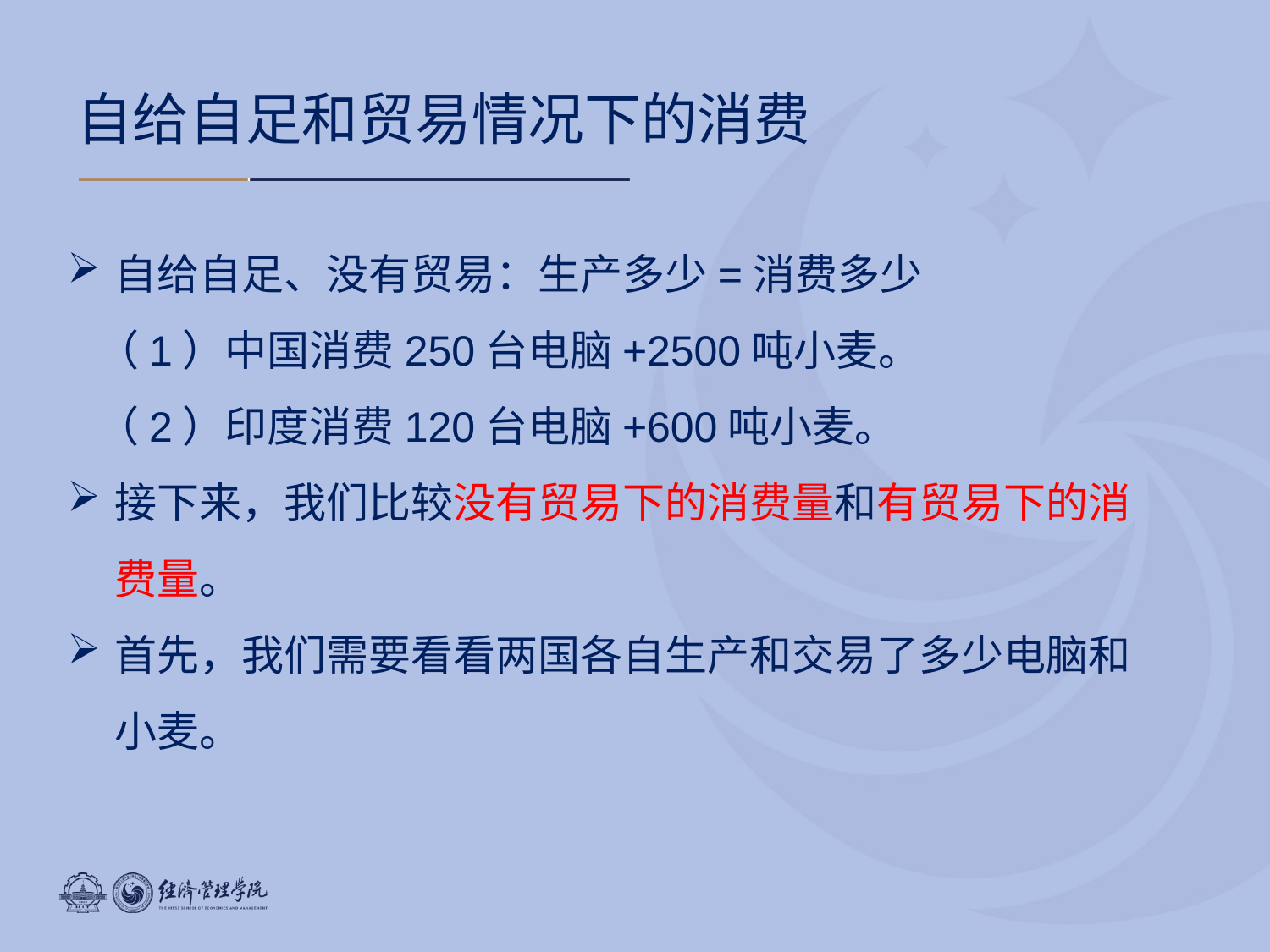

# 自给自足和贸易情况下的消费
自给自足、没有贸易：生产多少=消费多少
  （1）中国消费250台电脑+2500吨小麦。
  （2）印度消费120台电脑+600吨小麦。
接下来，我们比较没有贸易下的消费量和有贸易下的消费量。
首先，我们需要看看两国各自生产和交易了多少电脑和小麦。